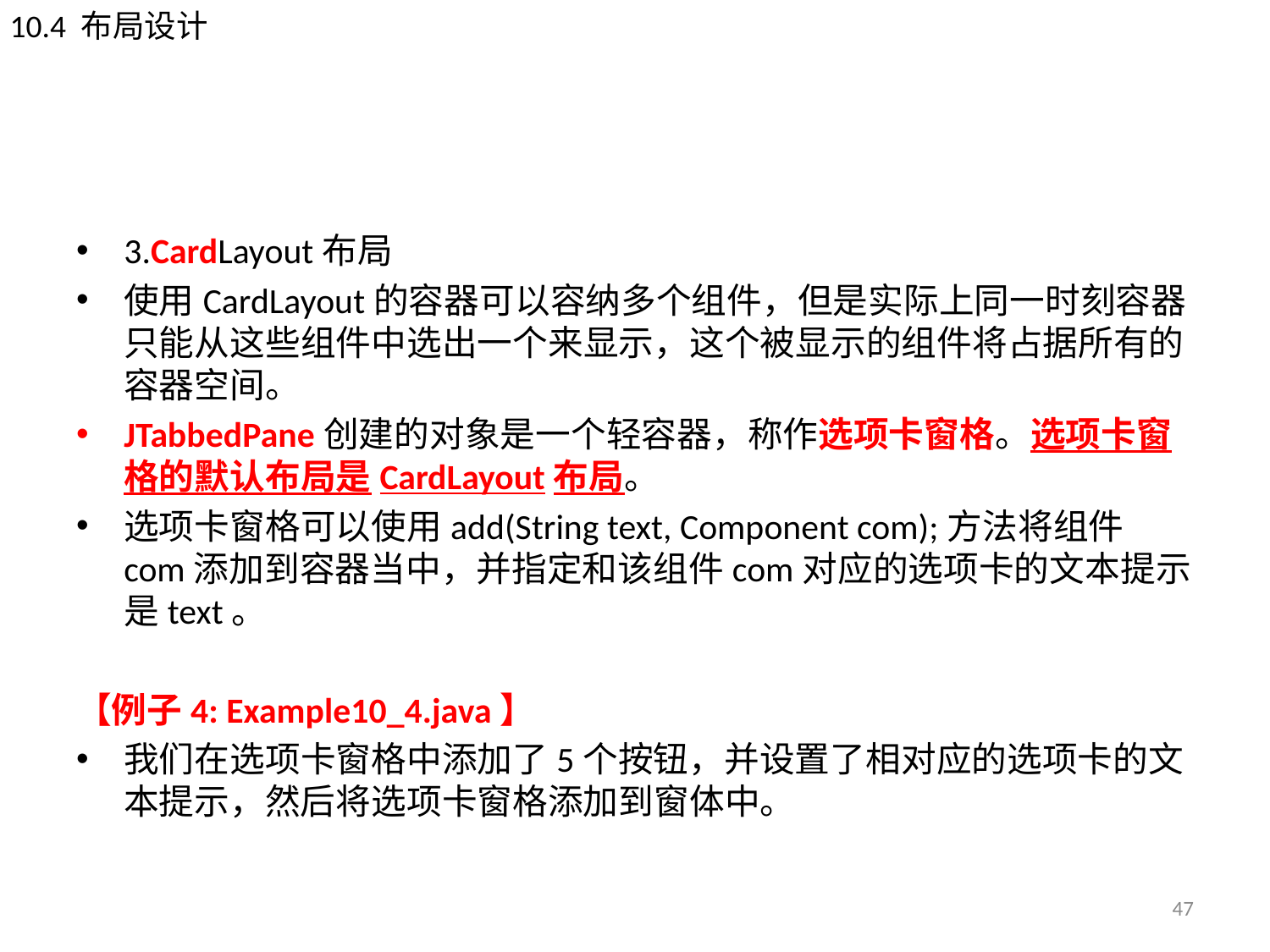

10.4 布局设计
#
3.CardLayout布局
使用CardLayout的容器可以容纳多个组件，但是实际上同一时刻容器只能从这些组件中选出一个来显示，这个被显示的组件将占据所有的容器空间。
JTabbedPane创建的对象是一个轻容器，称作选项卡窗格。选项卡窗格的默认布局是CardLayout布局。
选项卡窗格可以使用add(String text, Component com);方法将组件com添加到容器当中，并指定和该组件com对应的选项卡的文本提示是text。

【例子4: Example10_4.java】
我们在选项卡窗格中添加了5个按钮，并设置了相对应的选项卡的文本提示，然后将选项卡窗格添加到窗体中。
47